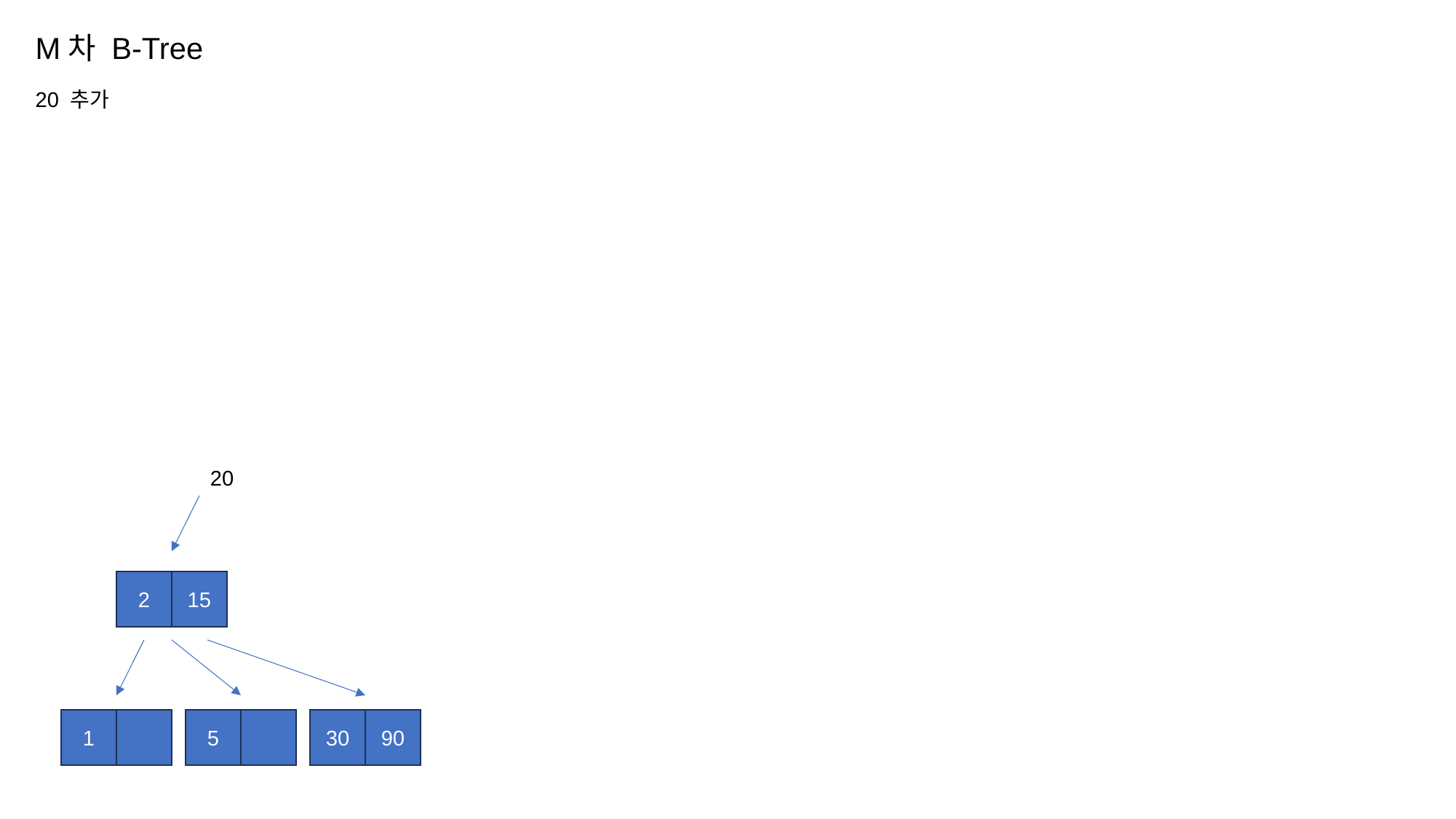

# M차 B-Tree 20 추가
20
2
15
1

5

30
90